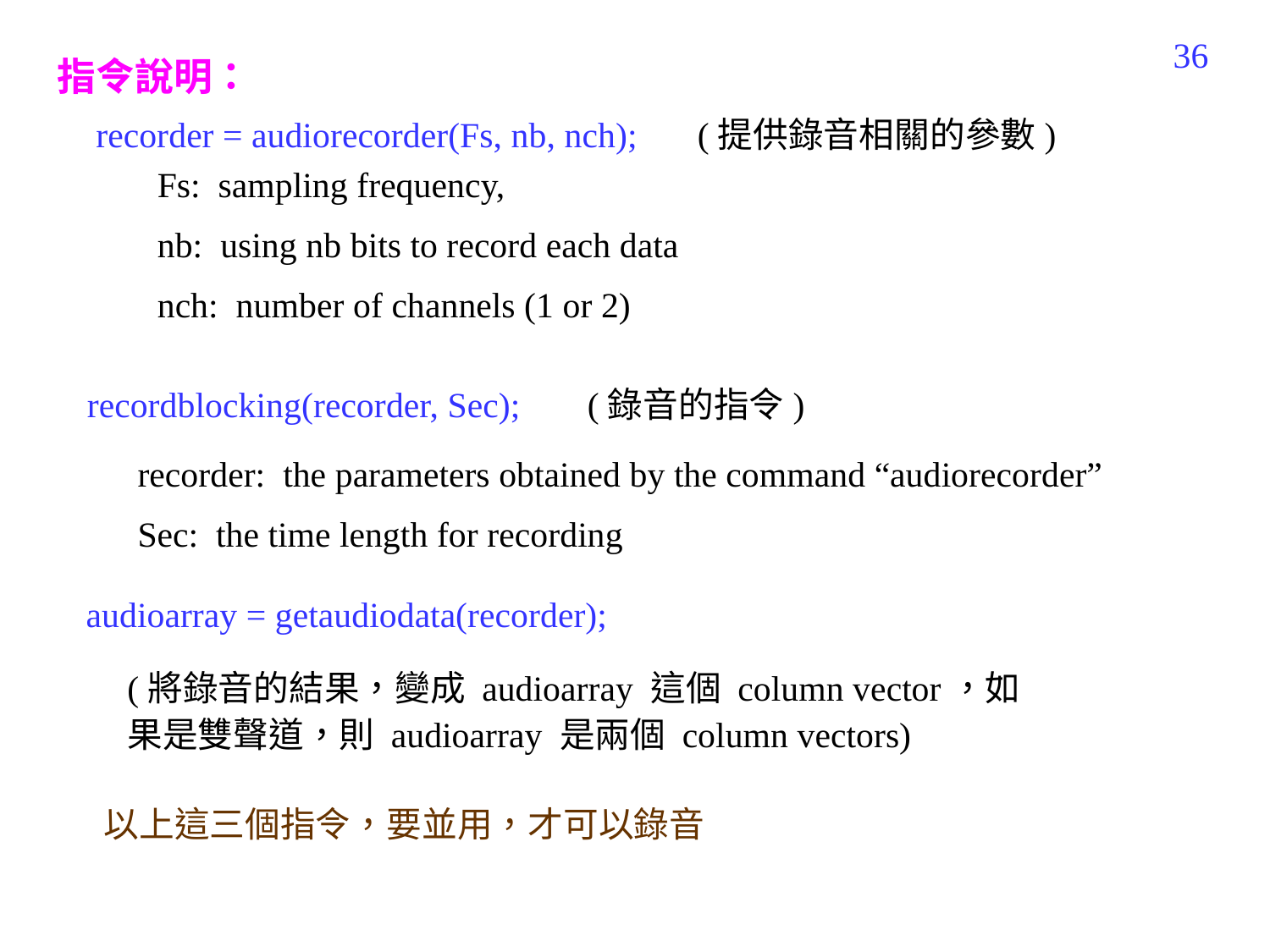

36
指令說明：
recorder = audiorecorder(Fs, nb, nch);
(提供錄音相關的參數)
Fs:  sampling frequency,
nb:  using nb bits to record each data
nch:  number of channels (1 or 2)
recordblocking(recorder, Sec);
(錄音的指令)
recorder:  the parameters obtained by the command “audiorecorder”
Sec:  the time length for recording
audioarray = getaudiodata(recorder);
(將錄音的結果，變成 audioarray 這個 column vector，如果是雙聲道，則 audioarray 是兩個 column vectors)
 以上這三個指令，要並用，才可以錄音